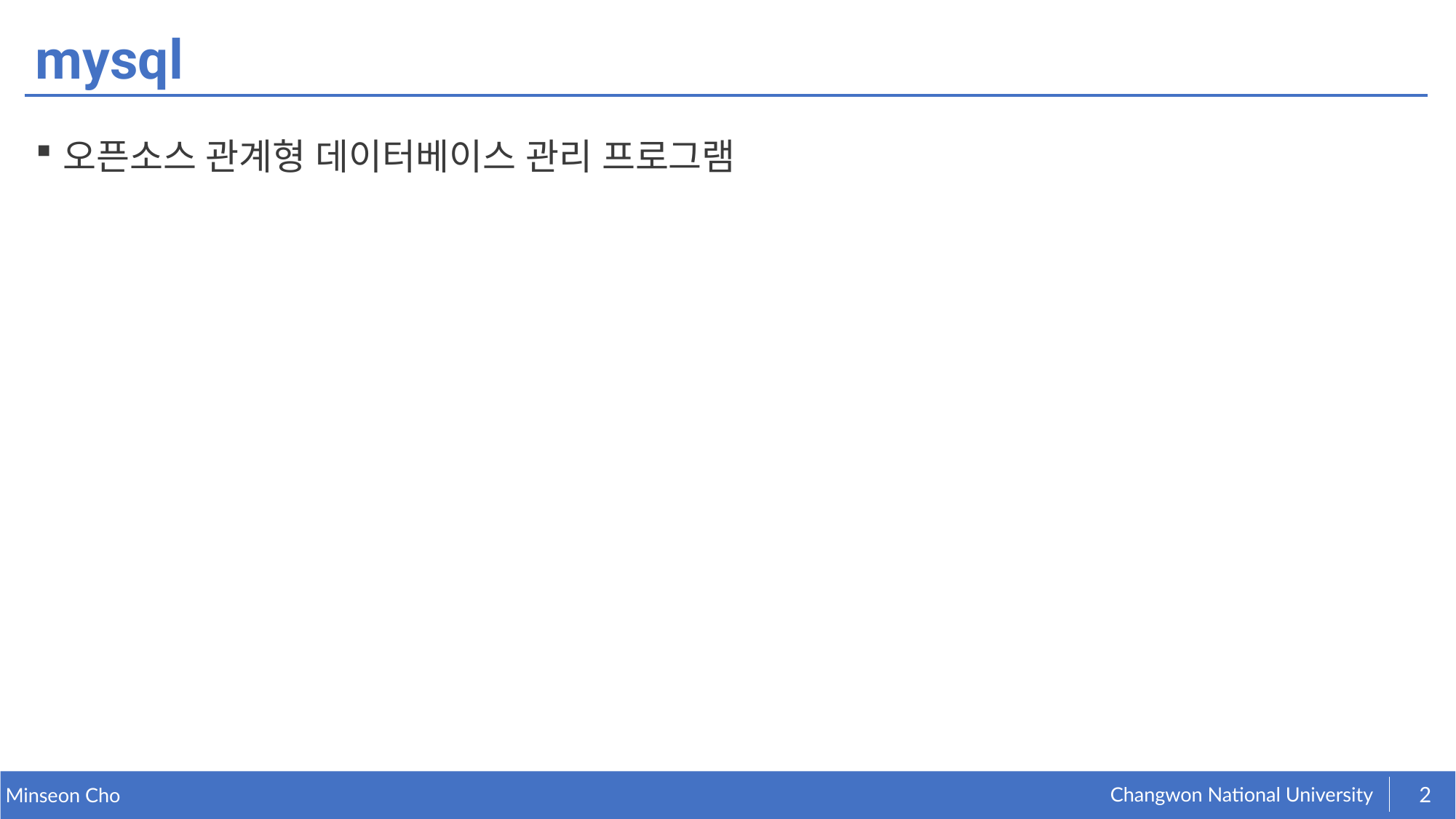

# mysql
오픈소스 관계형 데이터베이스 관리 프로그램

2